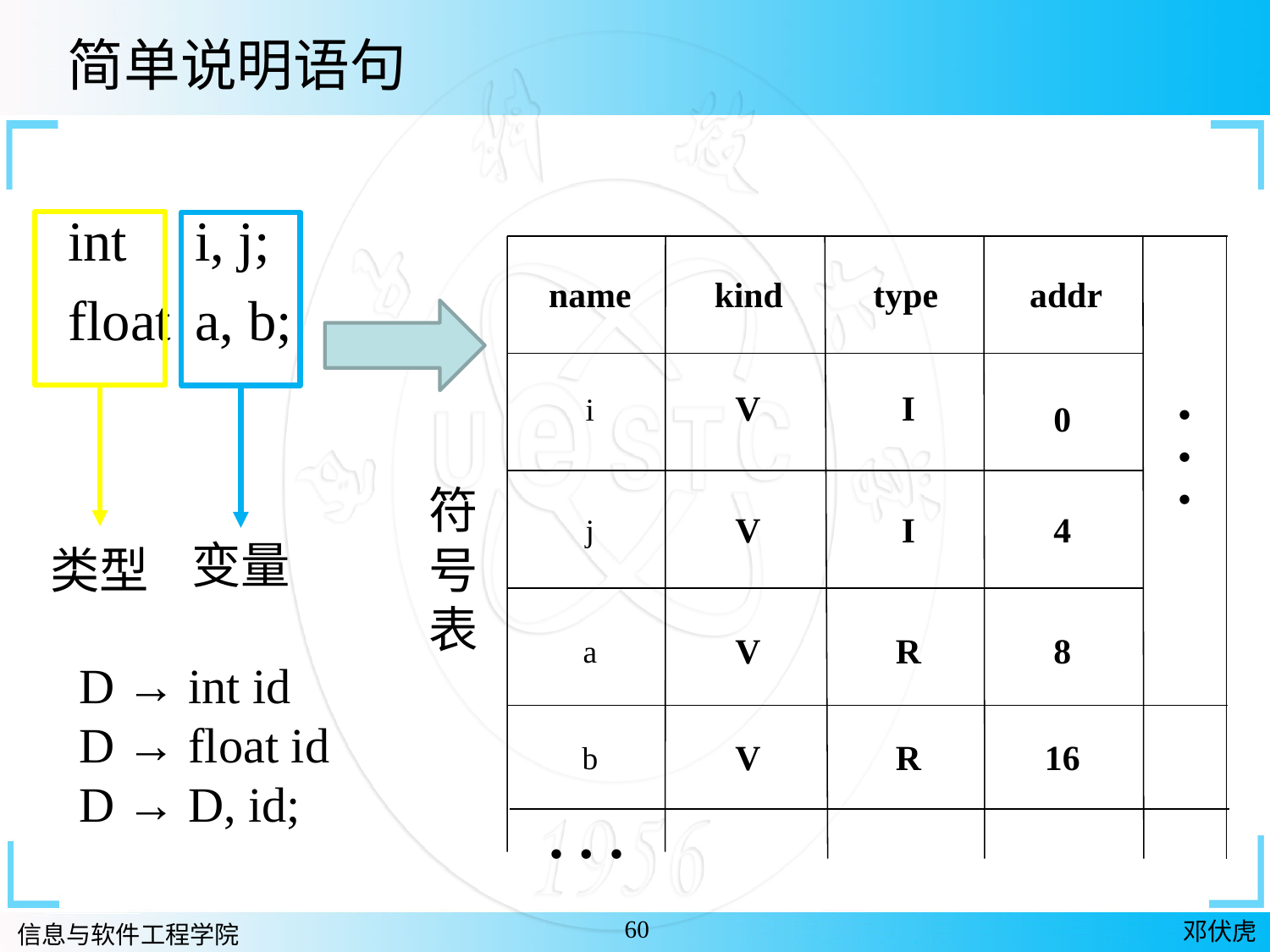

简单说明语句

int 	i, j;
float 	a, b;

name
kind
type
addr

V
I
i
•
•
•
0
符
号
表
V
I
4
j
变量
类型
V
R
8
a
D → int id
D → float id
D → D, id;
V
R
16
b
•  •  •
60
邓伏虎
信息与软件工程学院